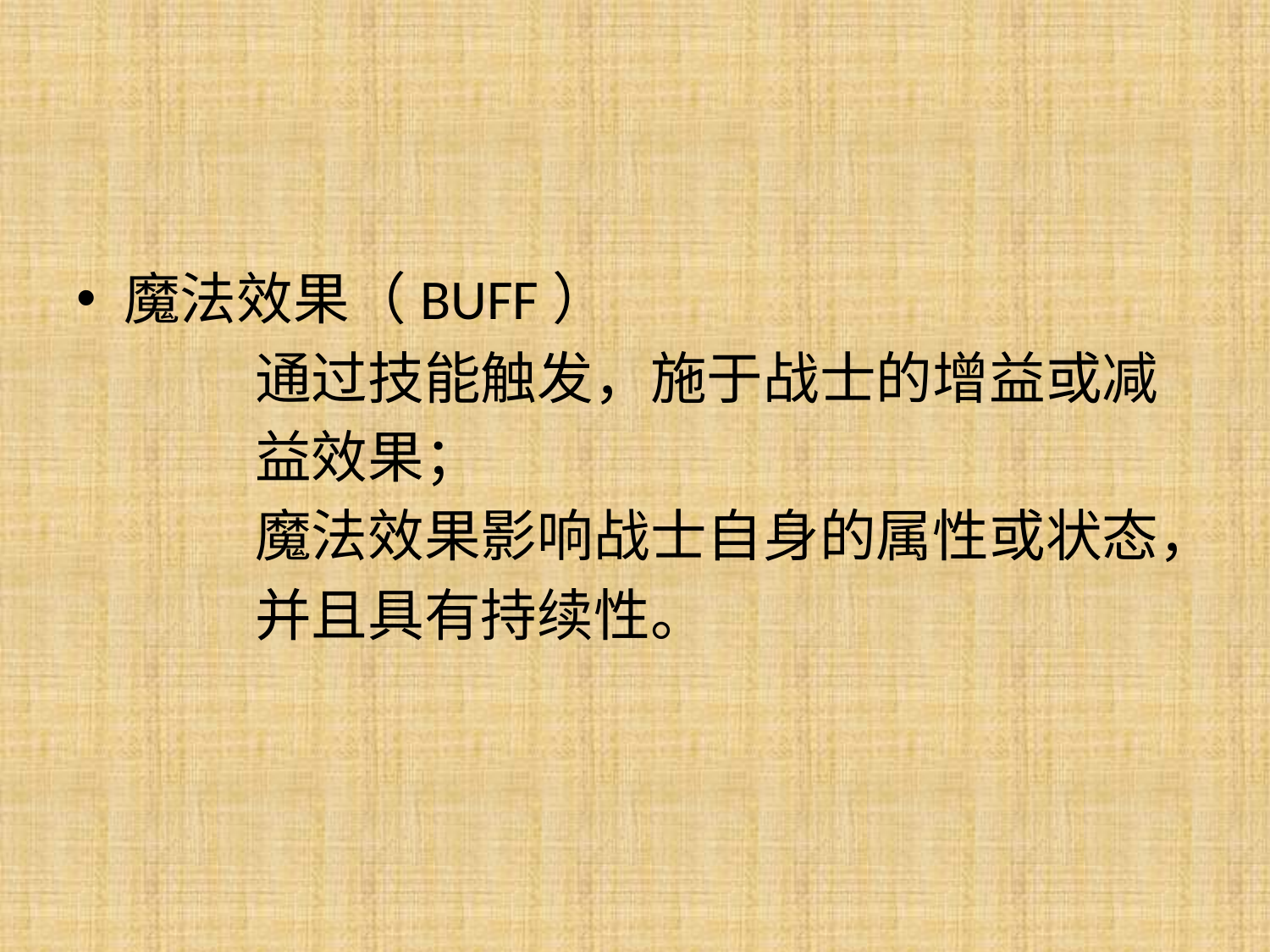

魔法效果（BUFF）
             通过技能触发，施于战士的增益或减
             益效果；
             魔法效果影响战士自身的属性或状态，
             并且具有持续性。